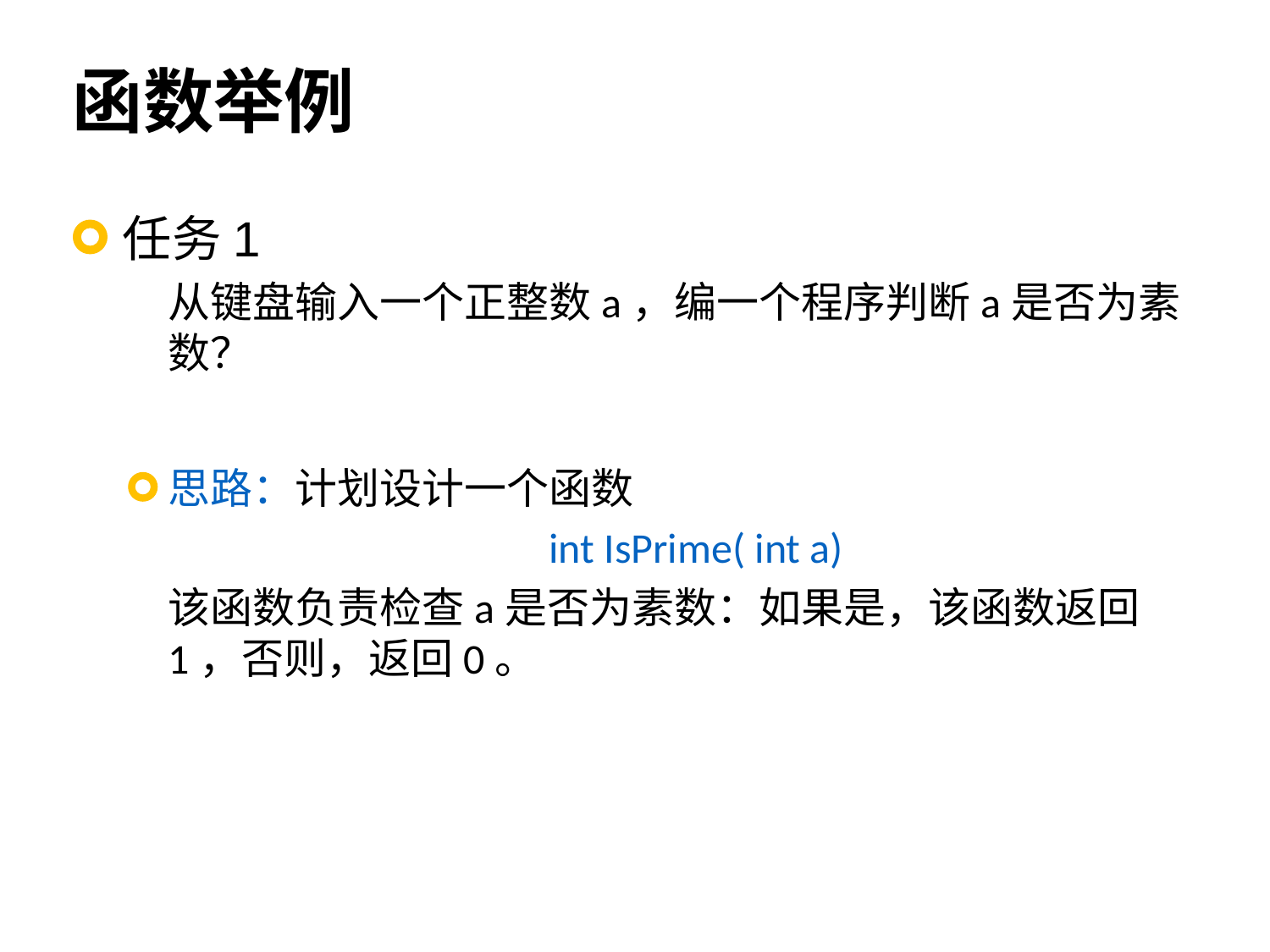

# 函数举例
任务1
	从键盘输入一个正整数a，编一个程序判断a是否为素数？

思路：计划设计一个函数
				int IsPrime( int a)
	该函数负责检查a是否为素数：如果是，该函数返回1，否则，返回0。